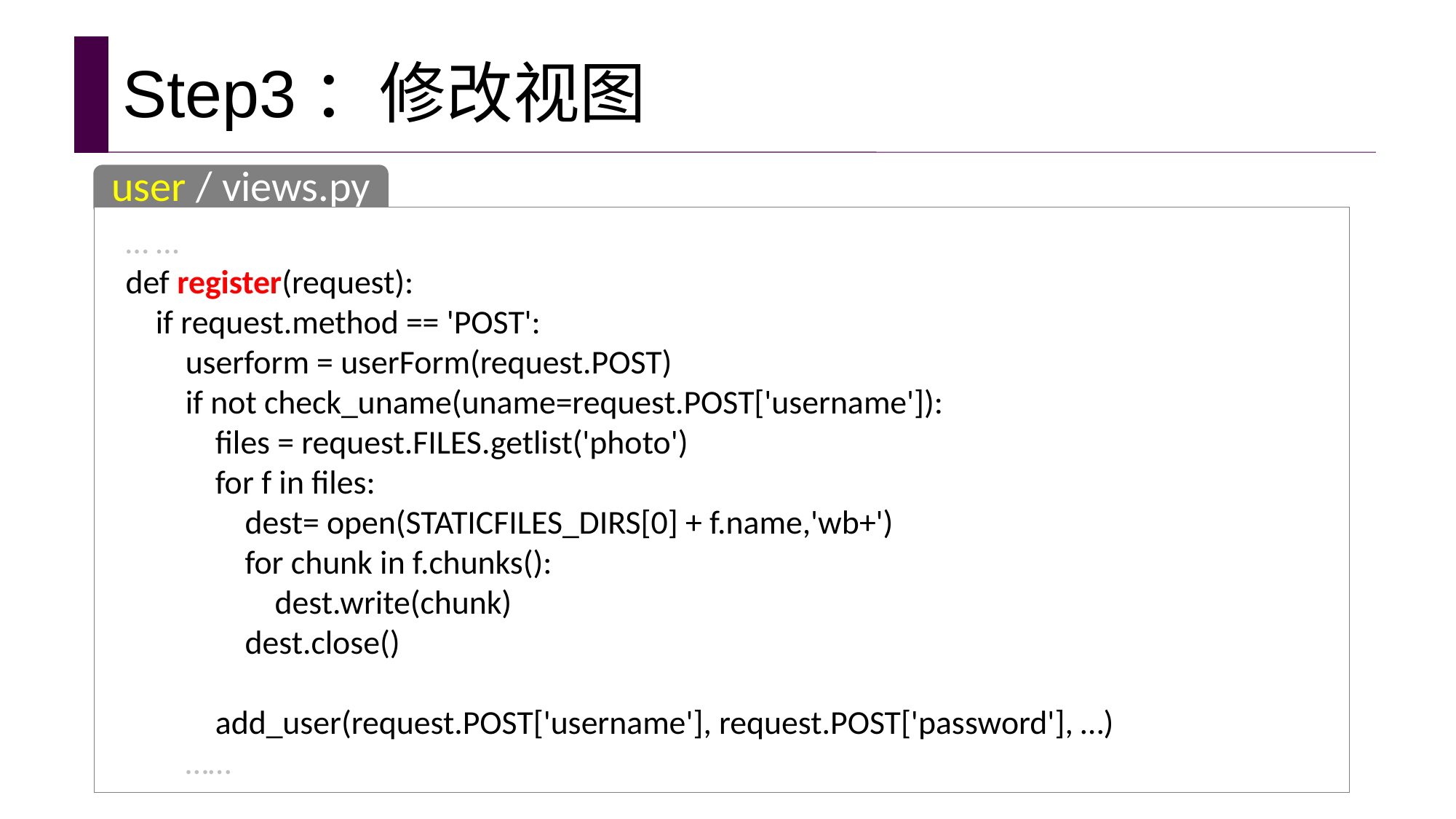

# Step3：修改视图
user / views.py

… …
def register(request):
    if request.method == 'POST':
        userform = userForm(request.POST)
        if not check_uname(uname=request.POST['username']):
            files = request.FILES.getlist('photo')
            for f in files:
                dest= open(STATICFILES_DIRS[0] + f.name,'wb+')
                for chunk in f.chunks():
                    dest.write(chunk)
                dest.close()

            add_user(request.POST['username'], request.POST['password'], …)
        ……